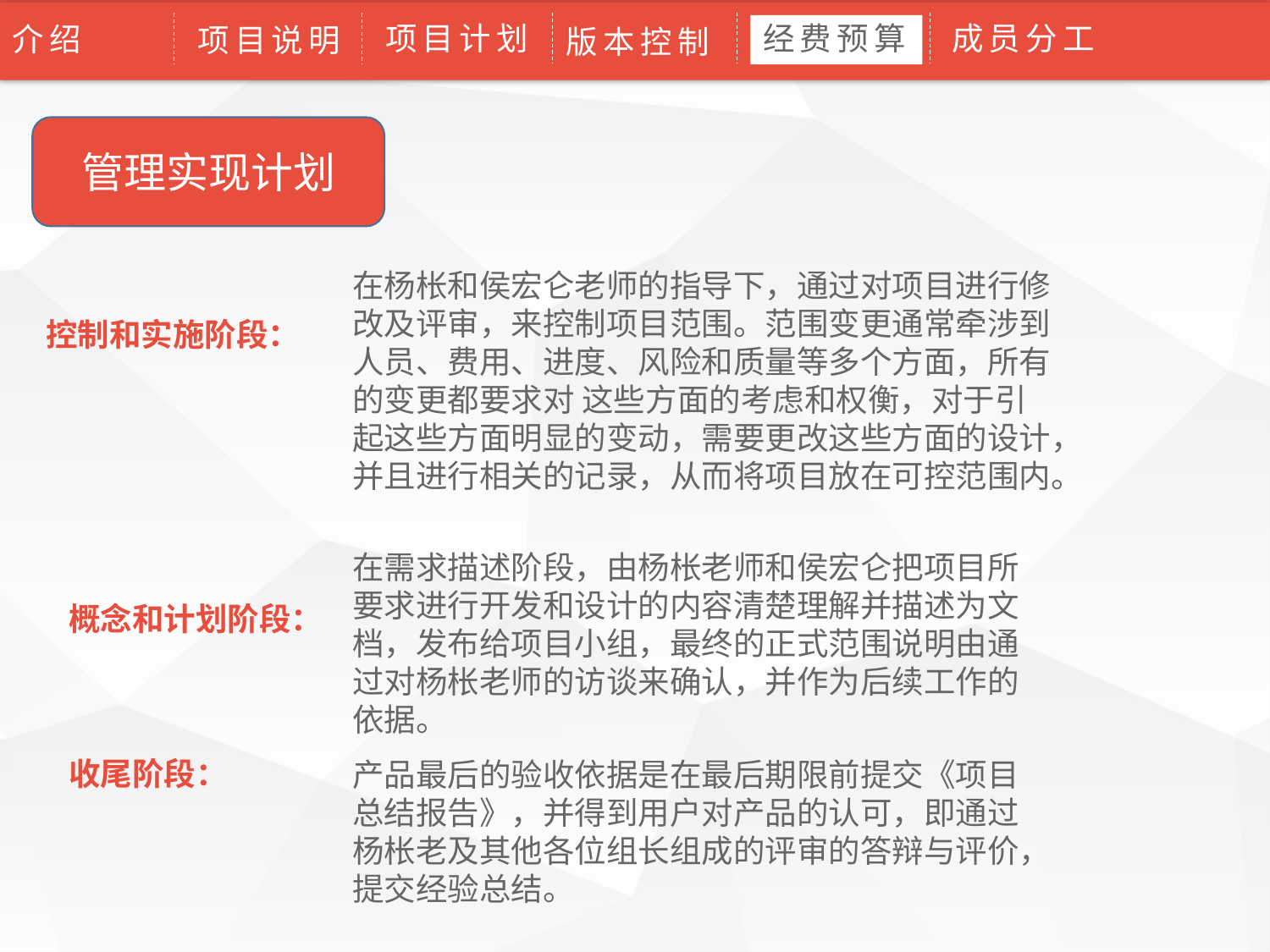

项目计划
经费预算
成员分工
论文绪论
介绍
研究背景
研究方法
研究结果
问题讨论
论文总结

项目说明

版本控制
管理实现计划
在杨枨和侯宏仑老师的指导下，通过对项目进行修改及评审，来控制项目范围。范围变更通常牵涉到人员、费用、进度、风险和质量等多个方面，所有的变更都要求对 这些方面的考虑和权衡，对于引起这些方面明显的变动，需要更改这些方面的设计，并且进行相关的记录，从而将项目放在可控范围内。
控制和实施阶段：
在需求描述阶段，由杨枨老师和侯宏仑把项目所要求进行开发和设计的内容清楚理解并描述为文档，发布给项目小组，最终的正式范围说明由通过对杨枨老师的访谈来确认，并作为后续工作的依据。
概念和计划阶段：
收尾阶段：
产品最后的验收依据是在最后期限前提交《项目总结报告》，并得到用户对产品的认可，即通过杨枨老及其他各位组长组成的评审的答辩与评价，提交经验总结。